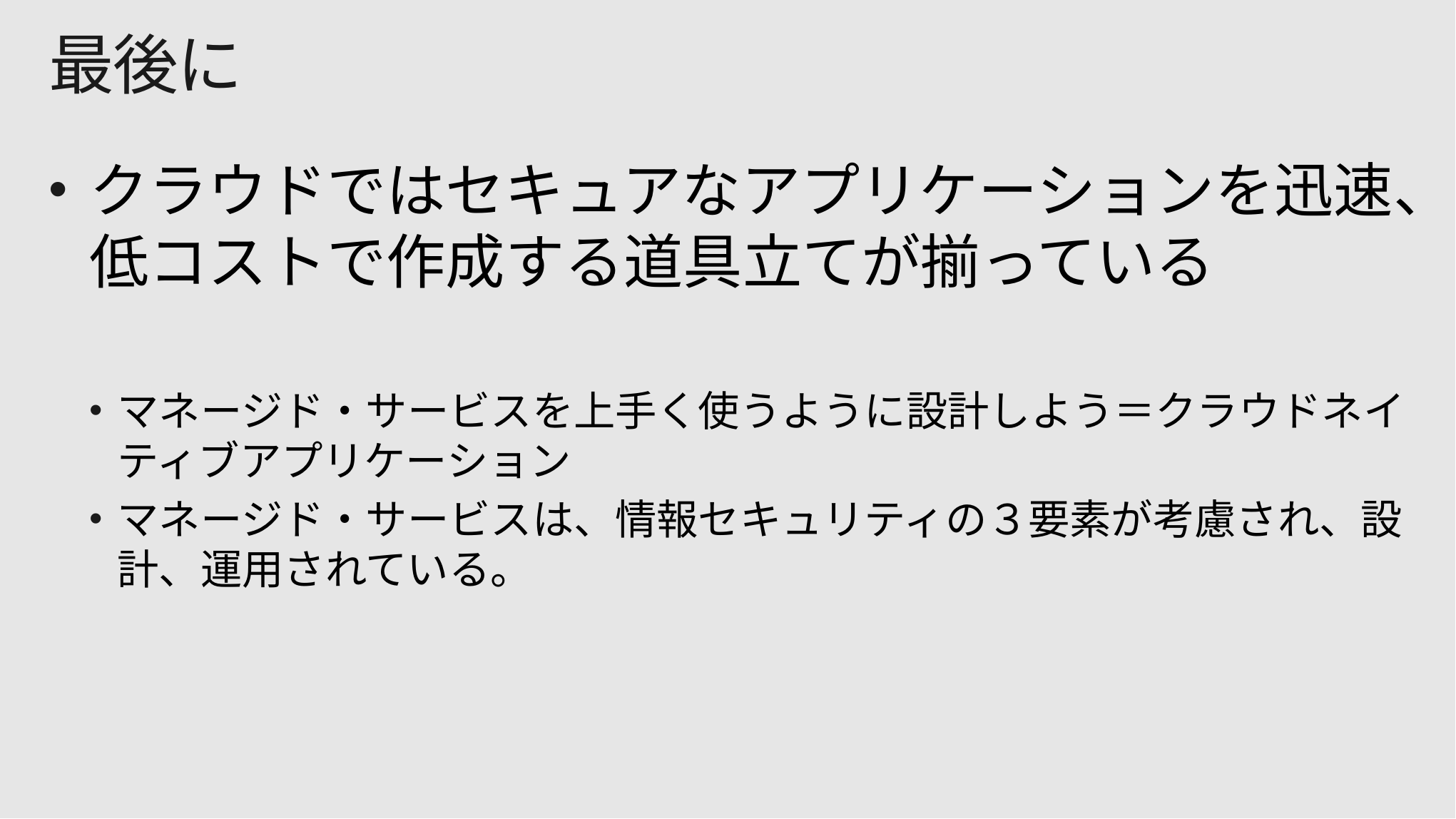

# 最後に
クラウドではセキュアなアプリケーションを迅速、低コストで作成する道具立てが揃っている

マネージド・サービスを上手く使うように設計しよう＝クラウドネイティブアプリケーション
マネージド・サービスは、情報セキュリティの３要素が考慮され、設計、運用されている。